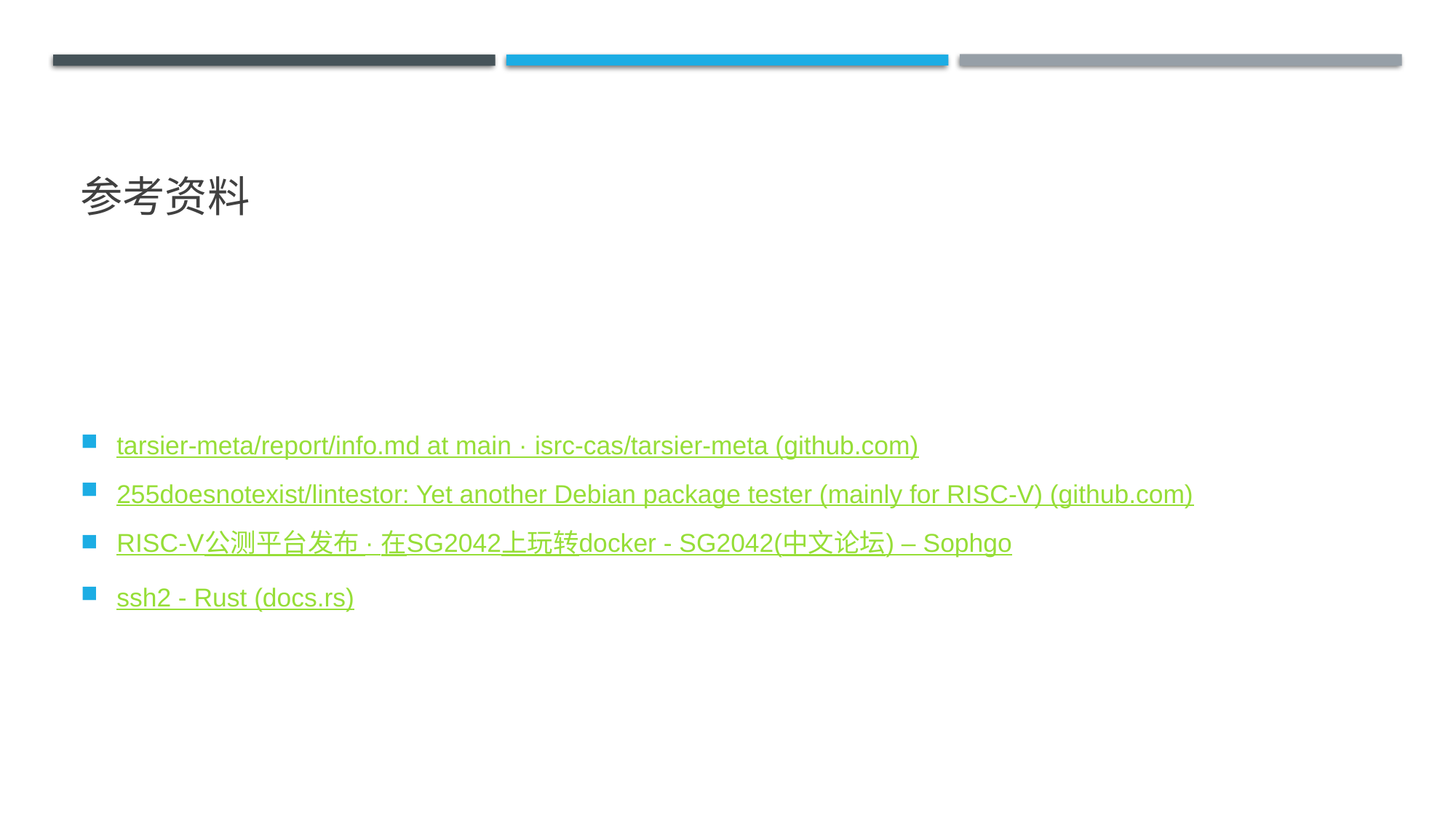

# 参考资料

tarsier-meta/report/info.md at main · isrc-cas/tarsier-meta (github.com)
255doesnotexist/lintestor: Yet another Debian package tester (mainly for RISC-V) (github.com)
RISC-V公测平台发布 · 在SG2042上玩转docker - SG2042(中文论坛) – Sophgo
ssh2 - Rust (docs.rs)